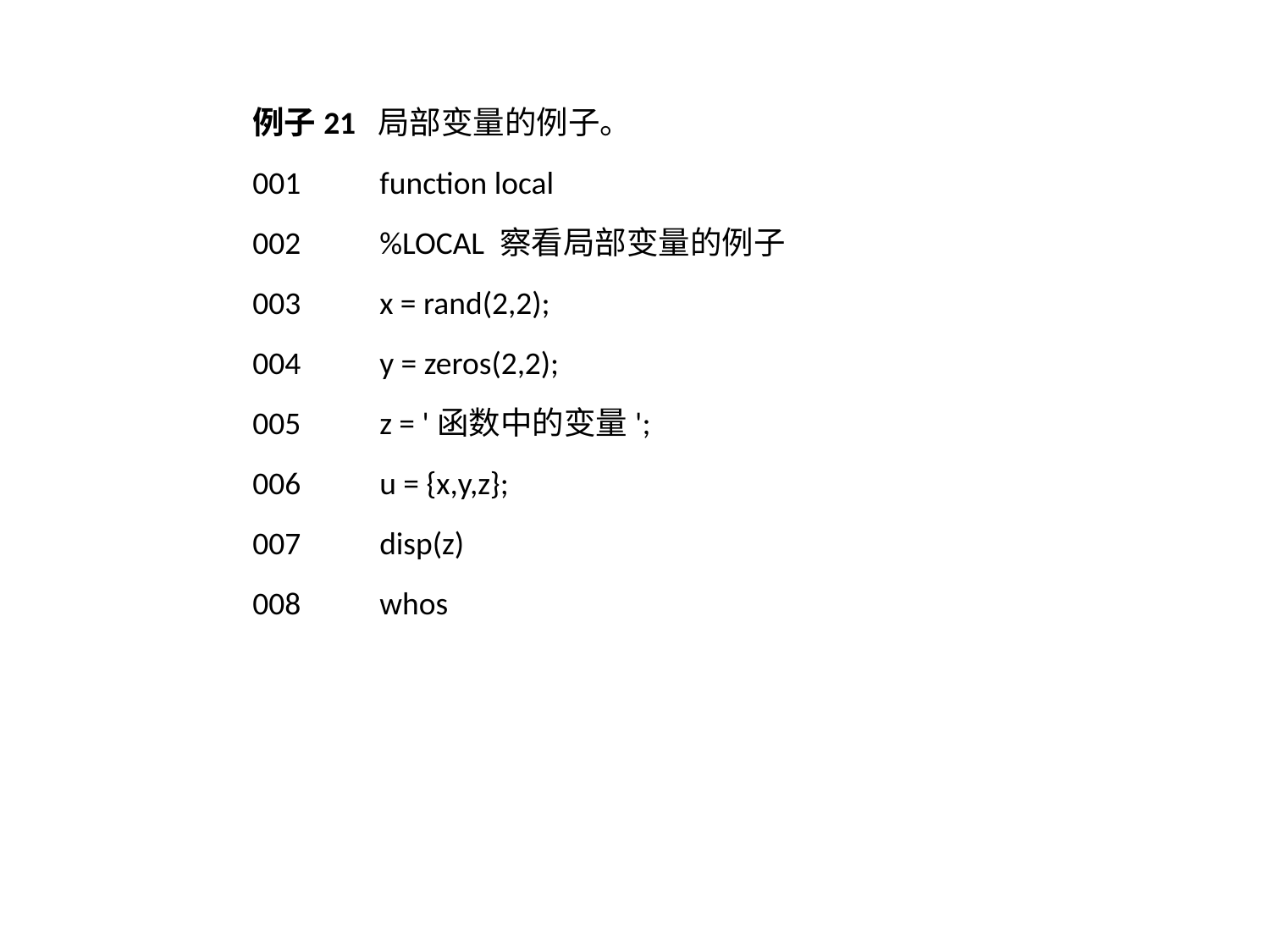

例子21  局部变量的例子。
001	function local
002	%LOCAL 察看局部变量的例子
003	x = rand(2,2);
004	y = zeros(2,2);
005	z = '函数中的变量';
006	u = {x,y,z};
007	disp(z)
008	whos